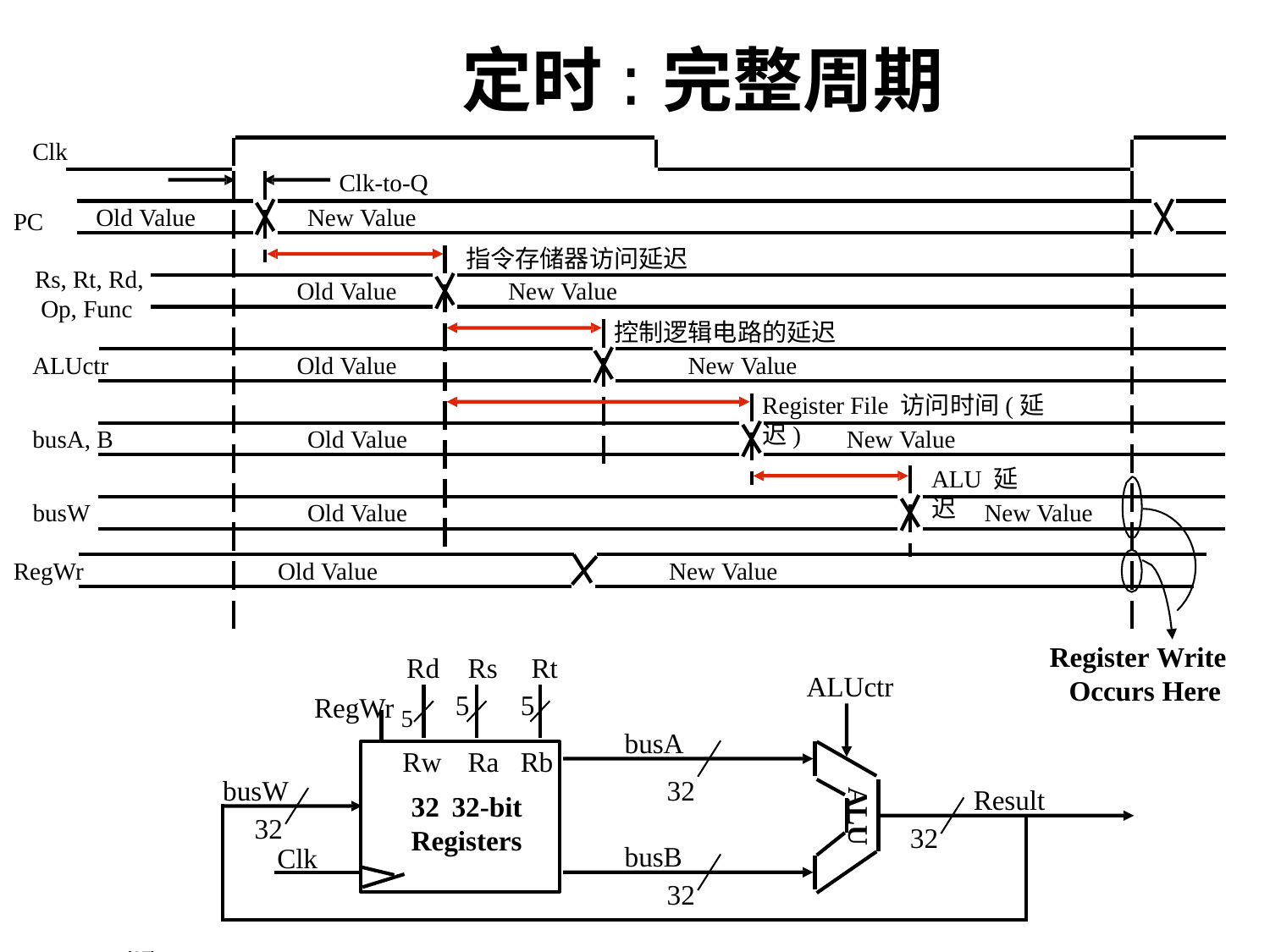

# 定时:完整周期
Clk

Clk-to-Q

Old Value
New Value

PC

指令存储器访问延迟

Rs, Rt, Rd,  Op, Func

Old Value
New Value

控制逻辑电路的延迟

ALUctr
Old Value
New Value

Register File 访问时间(延迟)

Old Value
New Value
busA, B

ALU 延迟

busW
Old Value
New Value

RegWr
Old Value
New Value

Register Write  Occurs Here
Rd	Rs	Rt
ALUctr
RegWr 5

5	5

busA
32

Rw	Ra	Rb

busW

Result
ALU

32 32-bit

32

32
Registers
CS61C L221
Performance © UC  Regents
计算机原理 L09 Single Cycle 1 (17)

busB
32
Clk